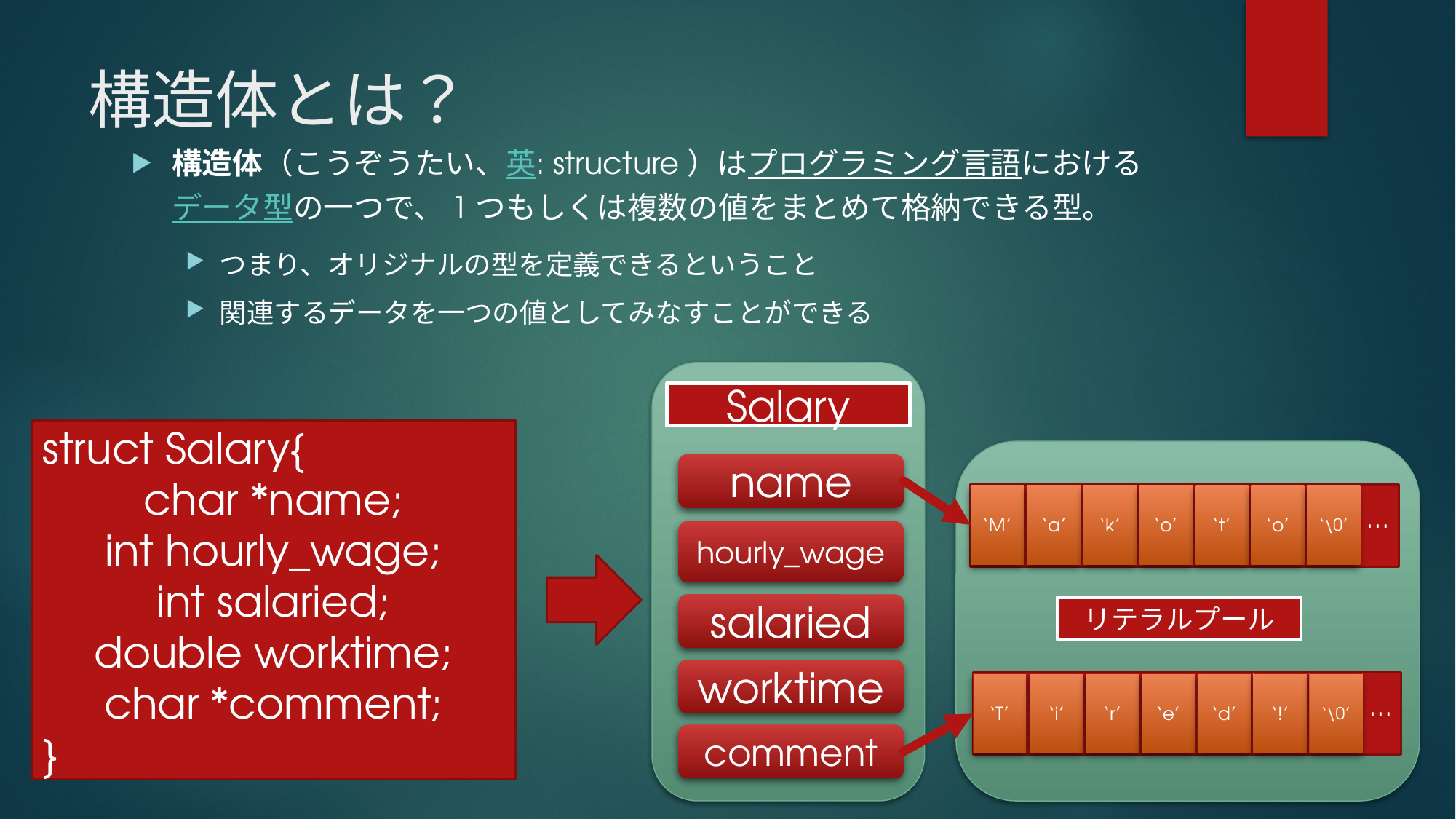

# 構造体とは？
構造体（こうぞうたい、英: structure）はプログラミング言語におけるデータ型の一つで、1つもしくは複数の値をまとめて格納できる型。
つまり、オリジナルの型を定義できるということ
関連するデータを一つの値としてみなすことができる

Salary
struct Salary{
char *name;
int hourly_wage;
int salaried;
double worktime;
char *comment;
}

name

‘a’
‘k’
‘o’
‘t’
‘o’
‘\0’
‘M’
…
hourly_wage

salaried
リテラルプール
worktime

‘i’
‘r’
‘e’
‘d’
‘!’
‘\0’
‘T’
…
comment